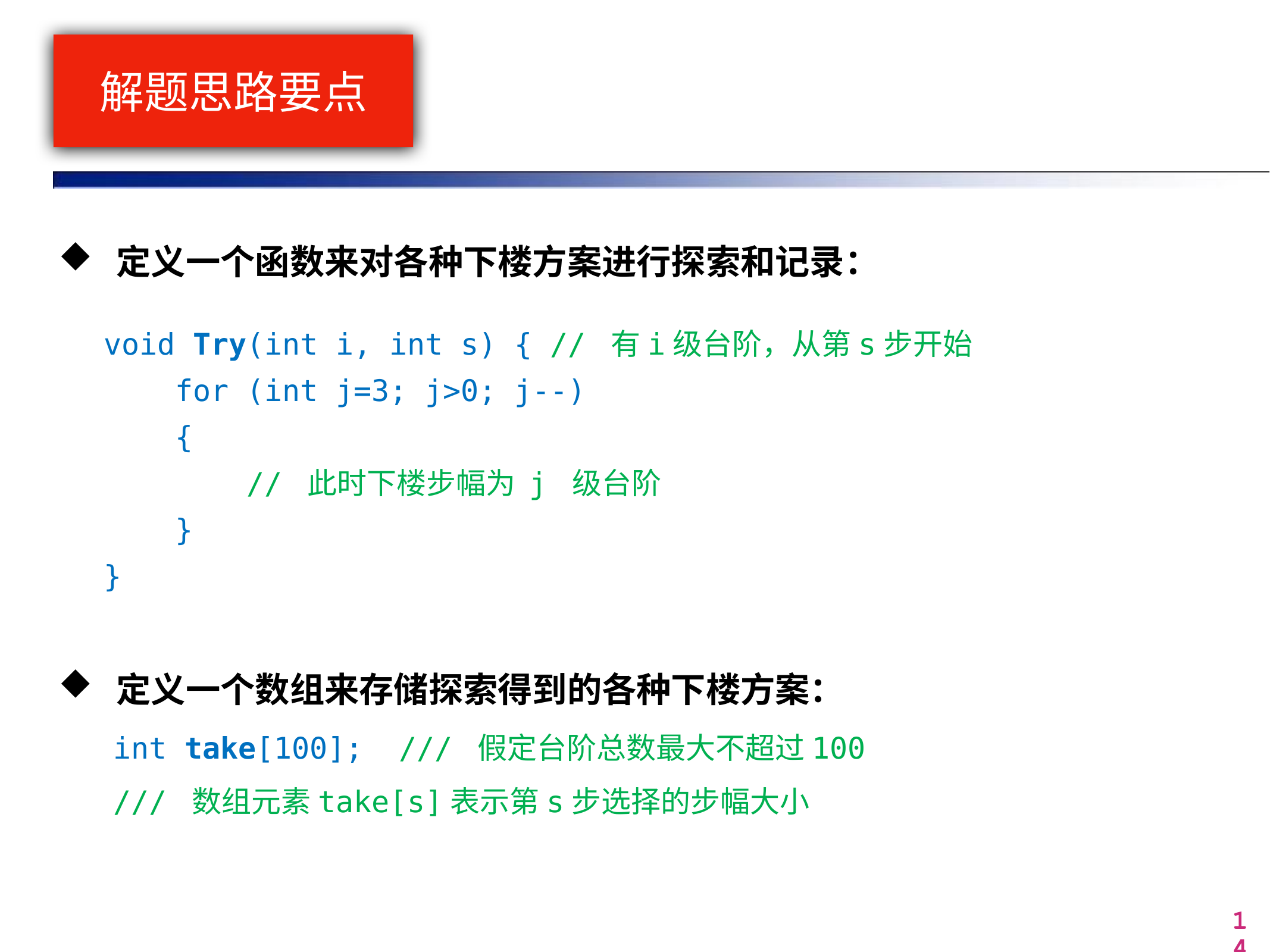

# 解题思路要点
定义一个函数来对各种下楼方案进行探索和记录：
void Try(int i, int s) { // 有i级台阶，从第s步开始
    for (int j=3; j>0; j--)
    {
        // 此时下楼步幅为 j 级台阶
    }
}
定义一个数组来存储探索得到的各种下楼方案：
int take[100];  /// 假定台阶总数最大不超过100
/// 数组元素take[s]表示第s步选择的步幅大小
14